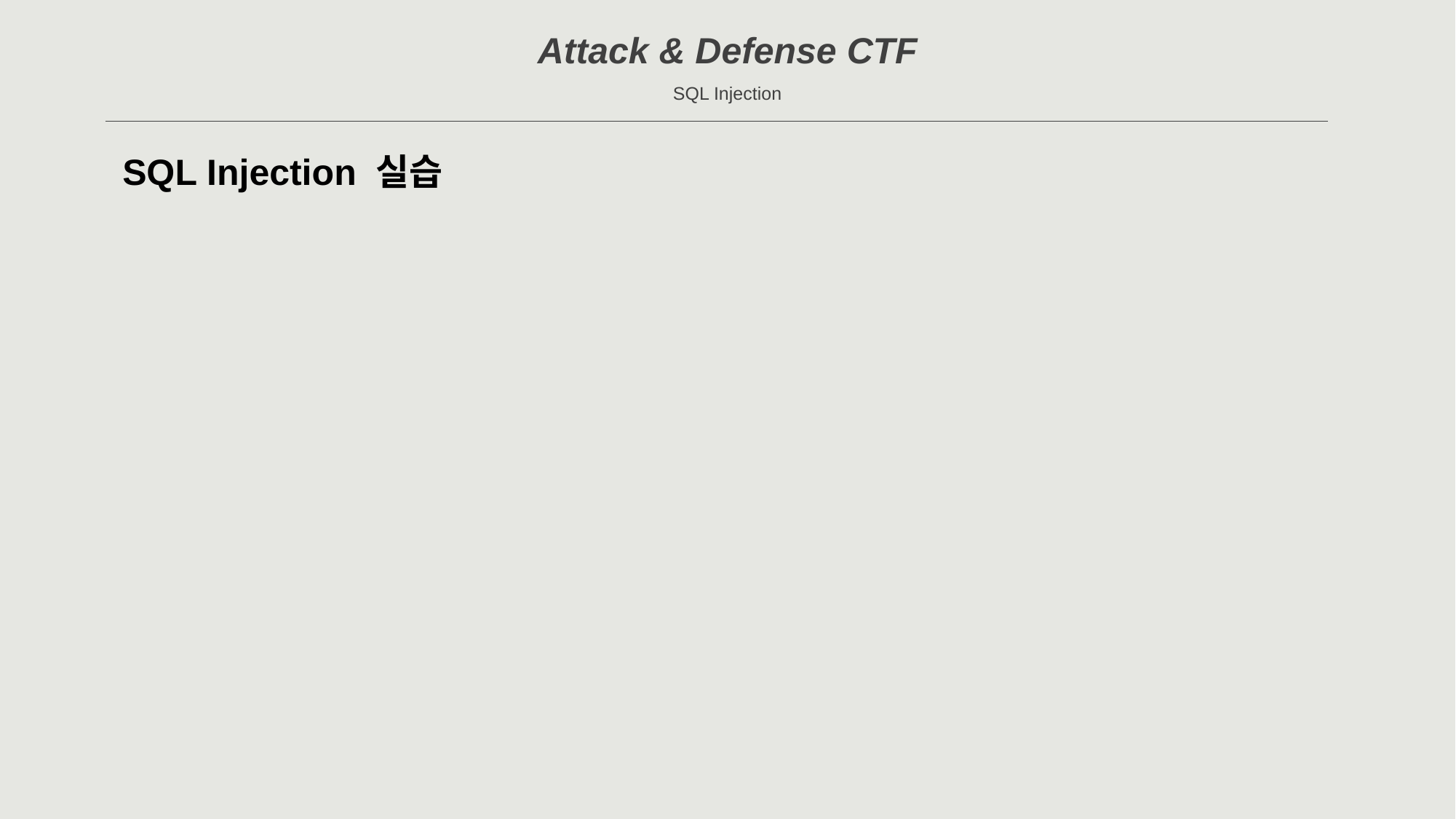

Attack & Defense CTF
SQL Injection
SQL Injection 실습